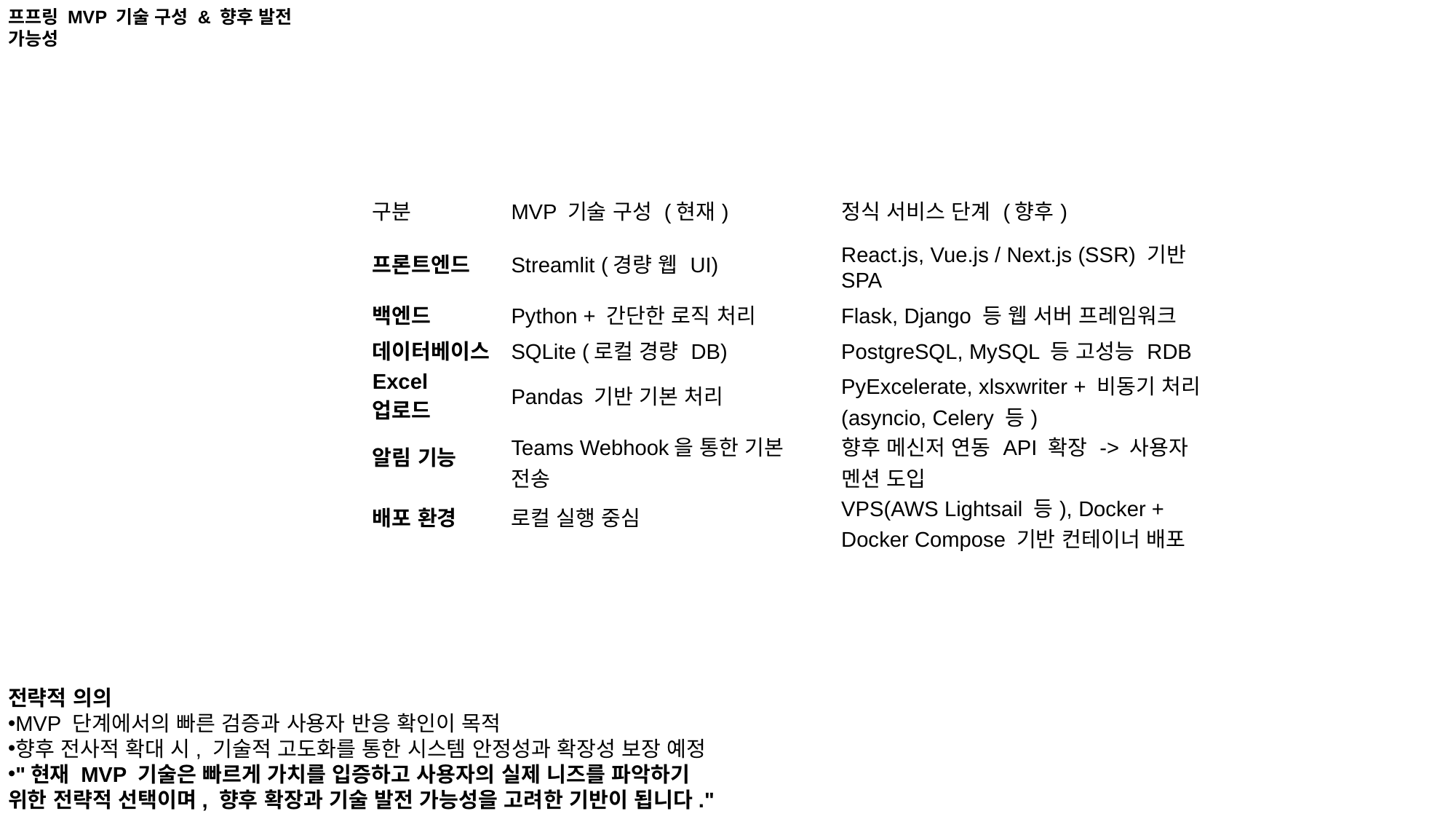

프프링 MVP 기술 구성 & 향후 발전 가능성
| 구분 | MVP 기술 구성 (현재) | 정식 서비스 단계 (향후) |
| --- | --- | --- |
| 프론트엔드 | Streamlit (경량 웹 UI) | React.js, Vue.js / Next.js (SSR) 기반 SPA |
| 백엔드 | Python + 간단한 로직 처리 | Flask, Django 등 웹 서버 프레임워크 |
| 데이터베이스 | SQLite (로컬 경량 DB) | PostgreSQL, MySQL 등 고성능 RDB |
| Excel 업로드 | Pandas 기반 기본 처리 | PyExcelerate, xlsxwriter + 비동기 처리 (asyncio, Celery 등) |
| 알림 기능 | Teams Webhook을 통한 기본 전송 | 향후 메신저 연동 API 확장 -> 사용자 멘션 도입 |
| 배포 환경 | 로컬 실행 중심 | VPS(AWS Lightsail 등), Docker + Docker Compose 기반 컨테이너 배포 |
전략적 의의
MVP 단계에서의 빠른 검증과 사용자 반응 확인이 목적
향후 전사적 확대 시, 기술적 고도화를 통한 시스템 안정성과 확장성 보장 예정
"현재 MVP 기술은 빠르게 가치를 입증하고 사용자의 실제 니즈를 파악하기 위한 전략적 선택이며, 향후 확장과 기술 발전 가능성을 고려한 기반이 됩니다."